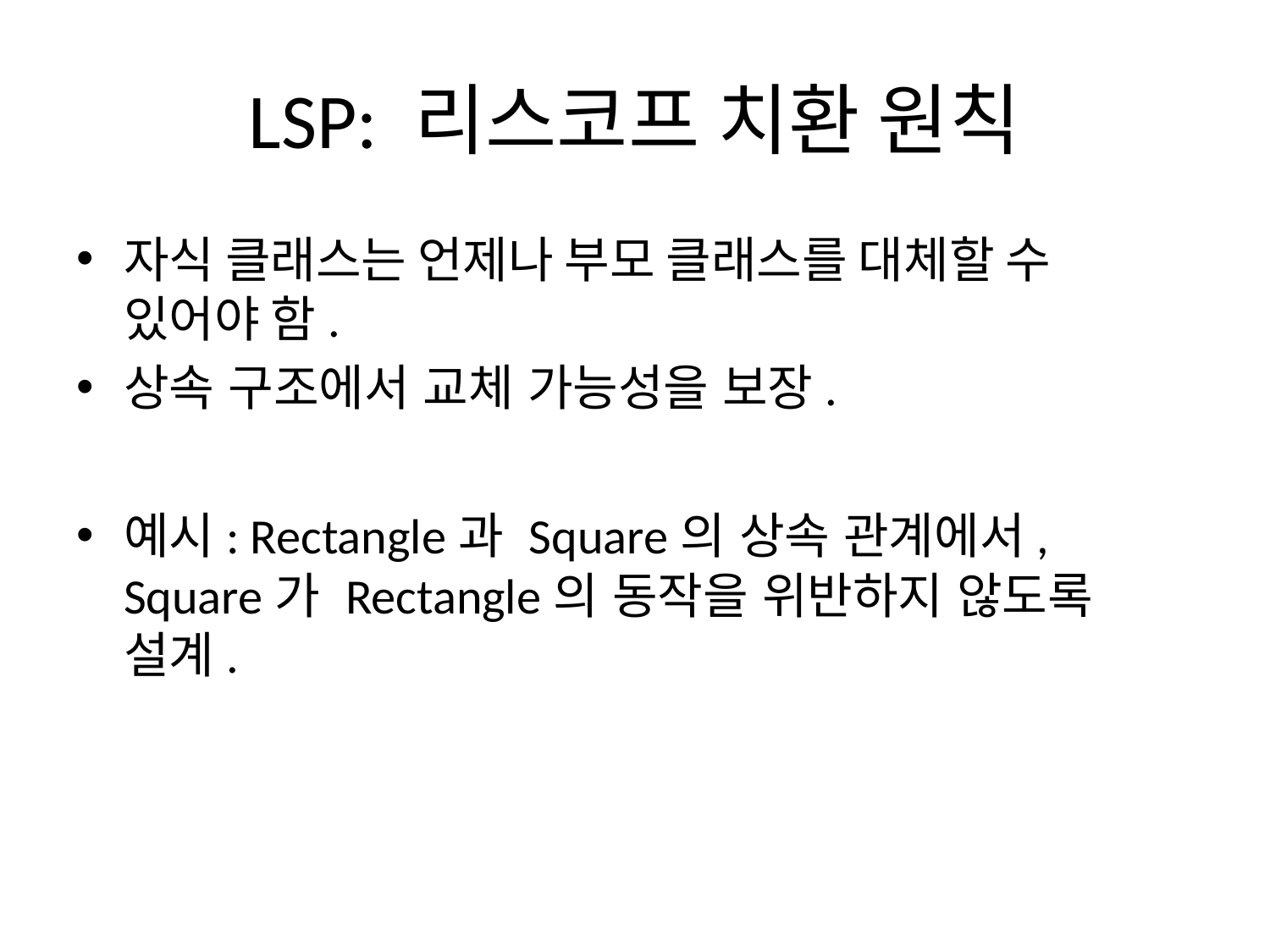

# LSP: 리스코프 치환 원칙
자식 클래스는 언제나 부모 클래스를 대체할 수 있어야 함.
상속 구조에서 교체 가능성을 보장.

예시: Rectangle과 Square의 상속 관계에서, Square가 Rectangle의 동작을 위반하지 않도록 설계.